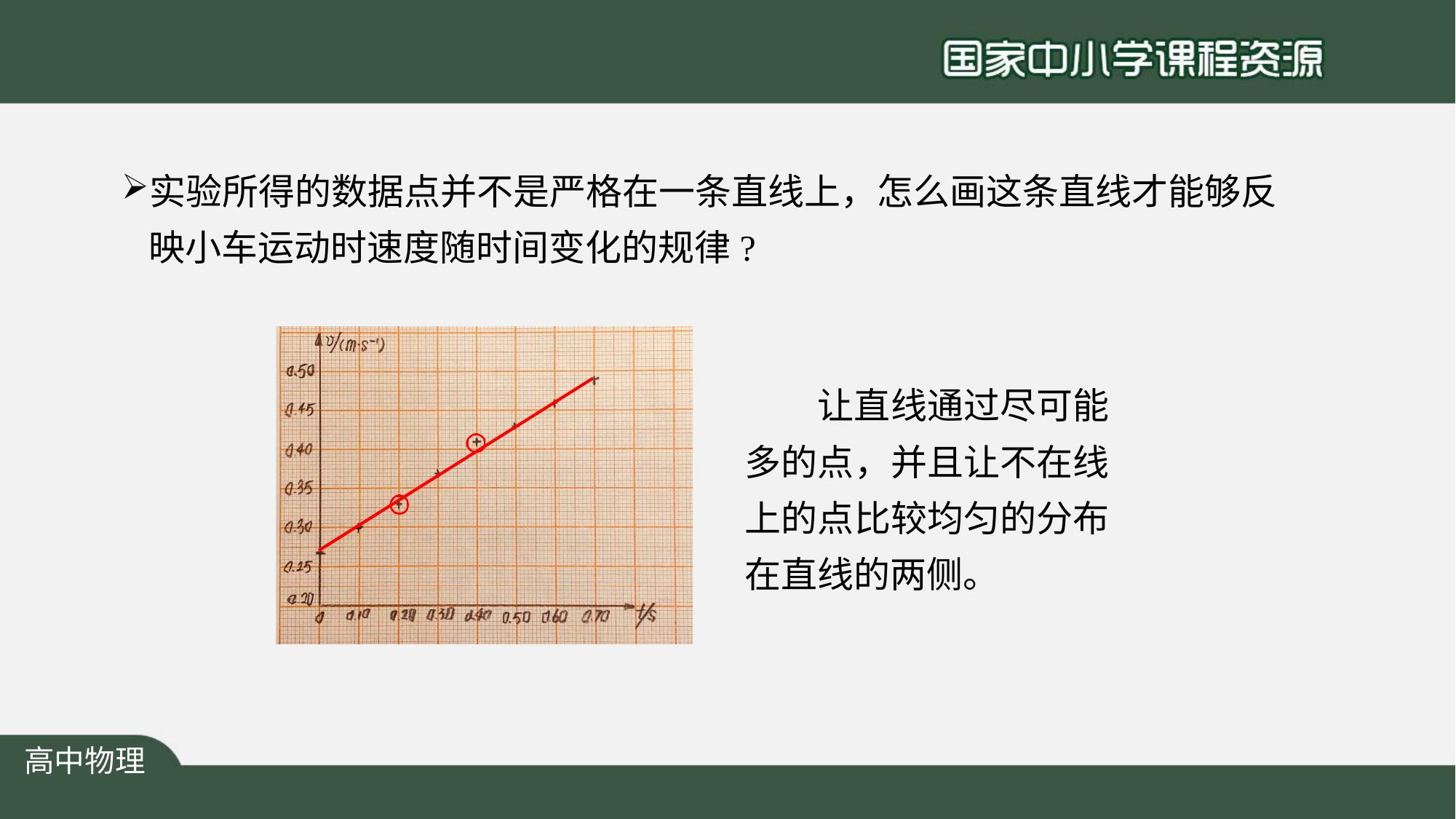

实验所得的数据点并不是严格在一条直线上，怎么画这条直线才能够反 映小车运动时速度随时间变化的规律?

让直线通过尽可能 多的点，并且让不在线 上的点比较均匀的分布 在直线的两侧。

高中物理